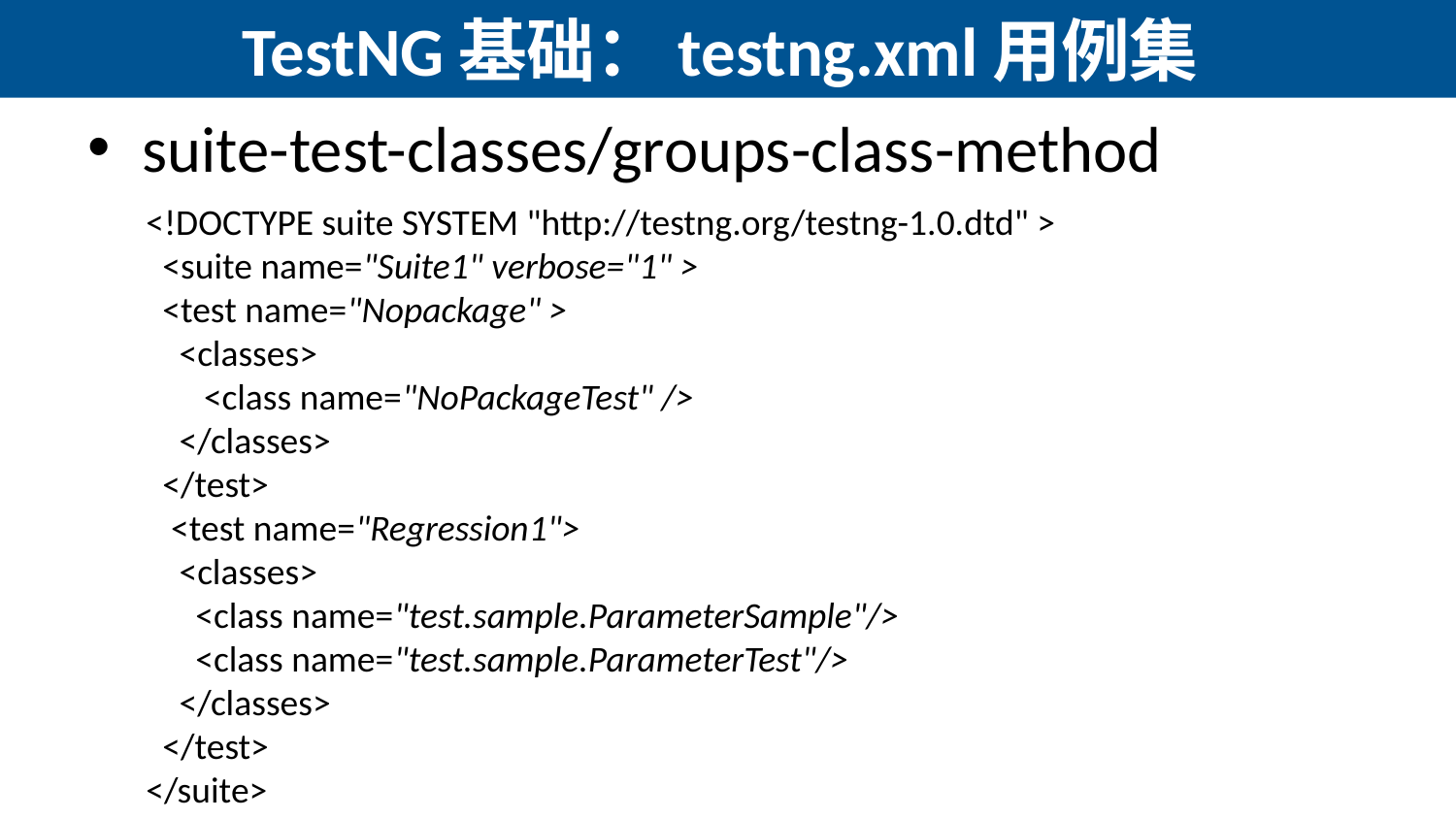

# TestNG基础：testng.xml用例集
suite-test-classes/groups-class-method
<!DOCTYPE suite SYSTEM "http://testng.org/testng-1.0.dtd" >
  <suite name="Suite1" verbose="1" >
  <test name="Nopackage" >
    <classes>
       <class name="NoPackageTest" />
    </classes>
  </test>
   <test name="Regression1">
    <classes>
      <class name="test.sample.ParameterSample"/>
      <class name="test.sample.ParameterTest"/>
    </classes>
  </test>
</suite>